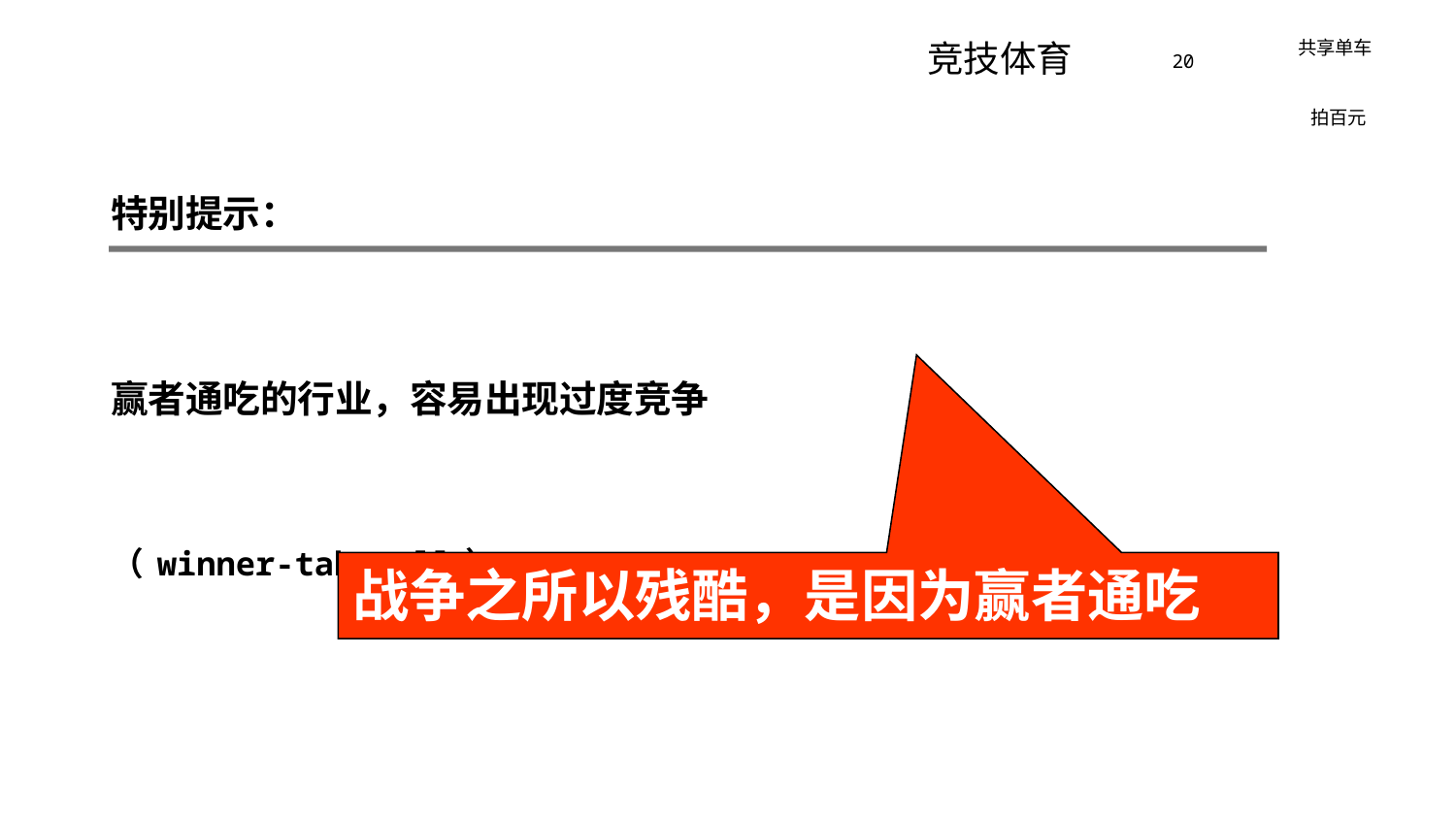

共享单车
竞技体育
20
特别提示：
赢者通吃的行业，容易出现过度竞争
（winner-take-all）
拍百元

战争之所以残酷，是因为赢者通吃